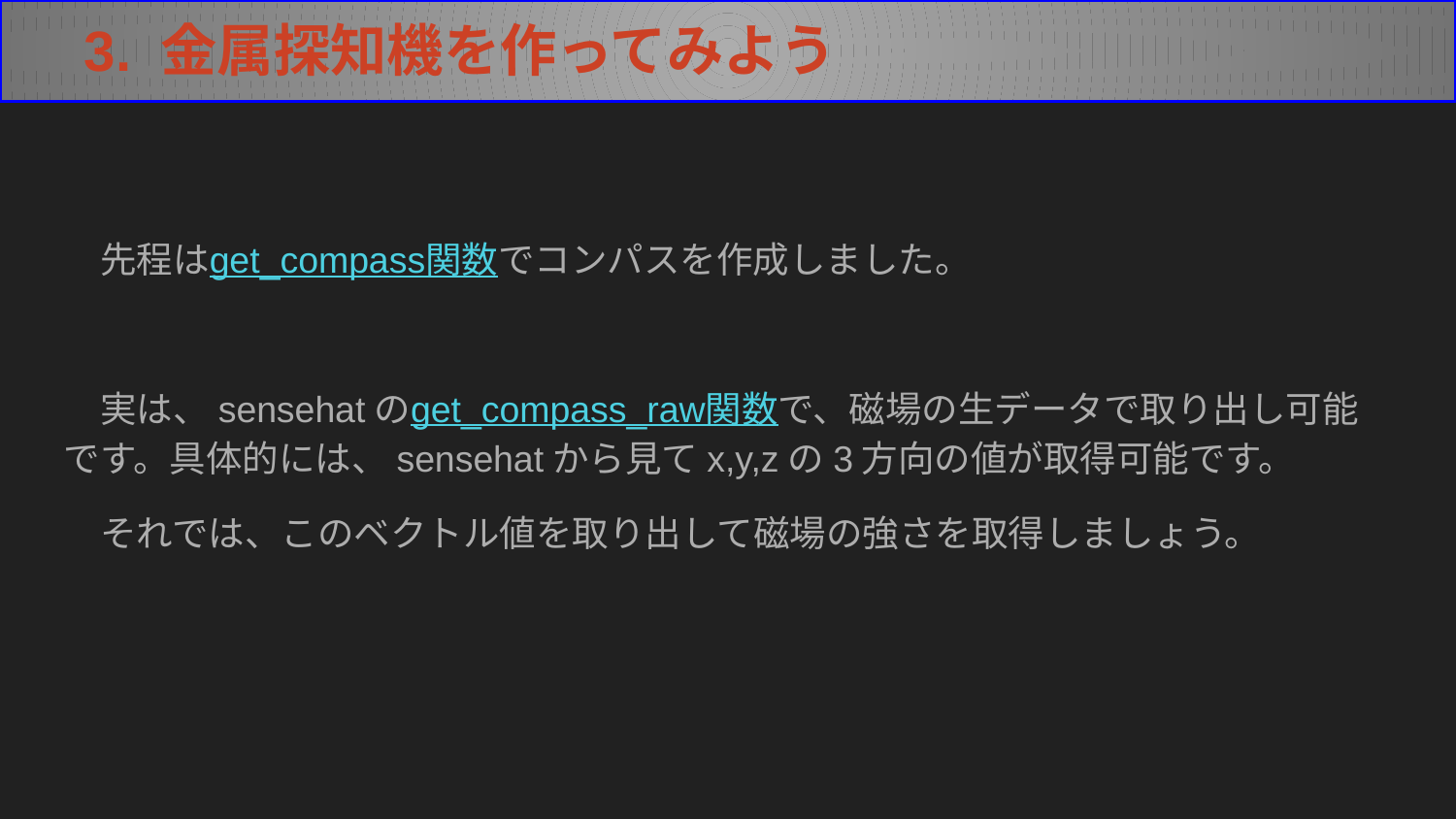

3. 金属探知機を作ってみよう

　先程はget_compass関数でコンパスを作成しました。

　実は、sensehatのget_compass_raw関数で、磁場の生データで取り出し可能です。具体的には、sensehatから見てx,y,zの3方向の値が取得可能です。
　それでは、このベクトル値を取り出して磁場の強さを取得しましょう。